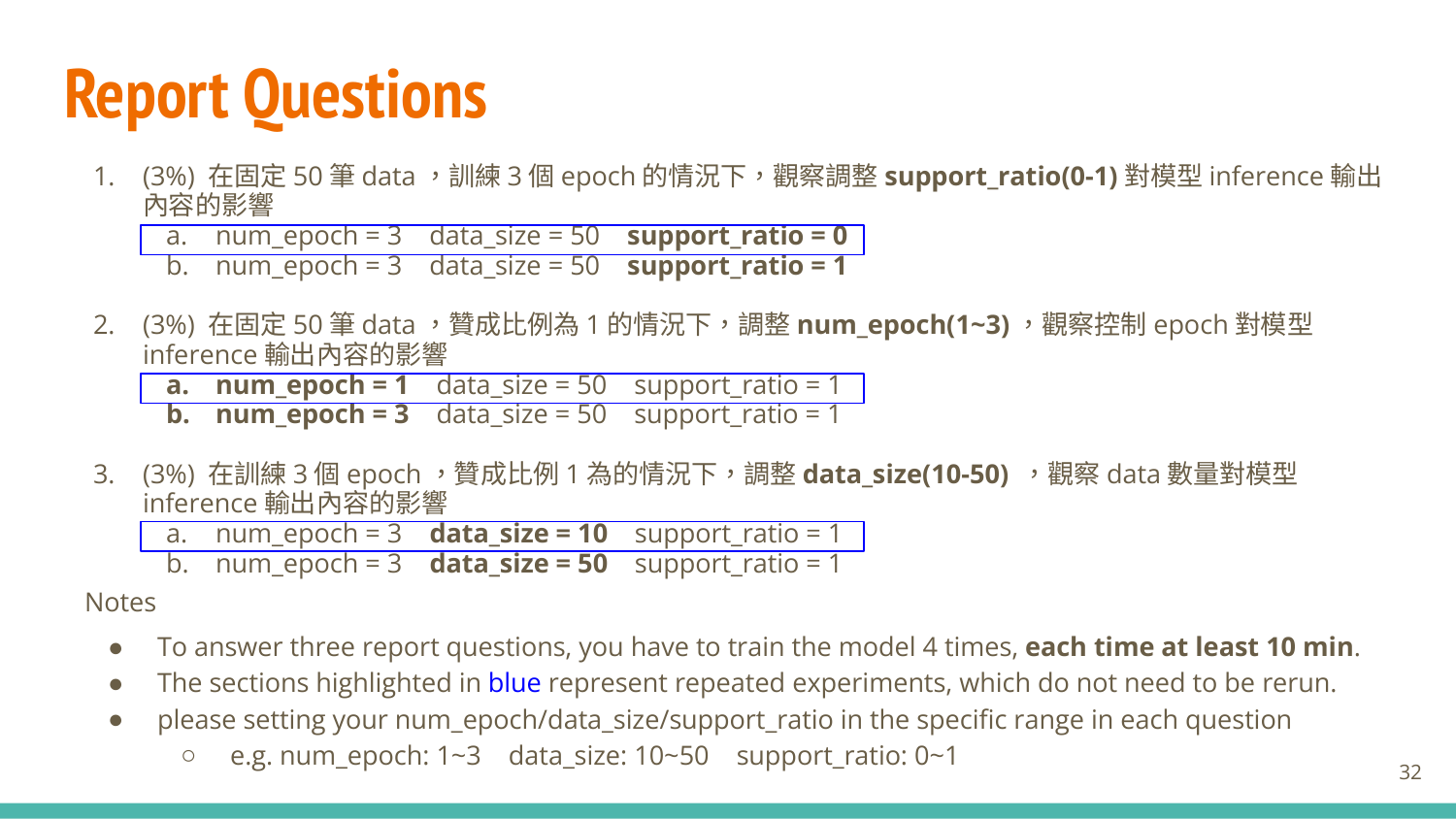

# Report Questions
(3%) 在固定50筆data，訓練3個epoch的情況下，觀察調整support_ratio(0-1)對模型inference輸出內容的影響
num_epoch = 3    data_size = 50    support_ratio = 0
num_epoch = 3    data_size = 50    support_ratio = 1

(3%) 在固定50筆data，贊成比例為1的情況下，調整num_epoch(1~3)，觀察控制epoch對模型inference輸出內容的影響
num_epoch = 1    data_size = 50    support_ratio = 1
num_epoch = 3    data_size = 50    support_ratio = 1

(3%) 在訓練3個epoch，贊成比例1為的情況下，調整data_size(10-50) ，觀察data數量對模型inference輸出內容的影響
num_epoch = 3    data_size = 10    support_ratio = 1
num_epoch = 3    data_size = 50    support_ratio = 1

Notes
To answer three report questions, you have to train the model 4 times, each time at least 10 min.
The sections highlighted in blue represent repeated experiments, which do not need to be rerun.
please setting your num_epoch/data_size/support_ratio in the specific range in each question
e.g. num_epoch: 1~3    data_size: 10~50    support_ratio: 0~1
32